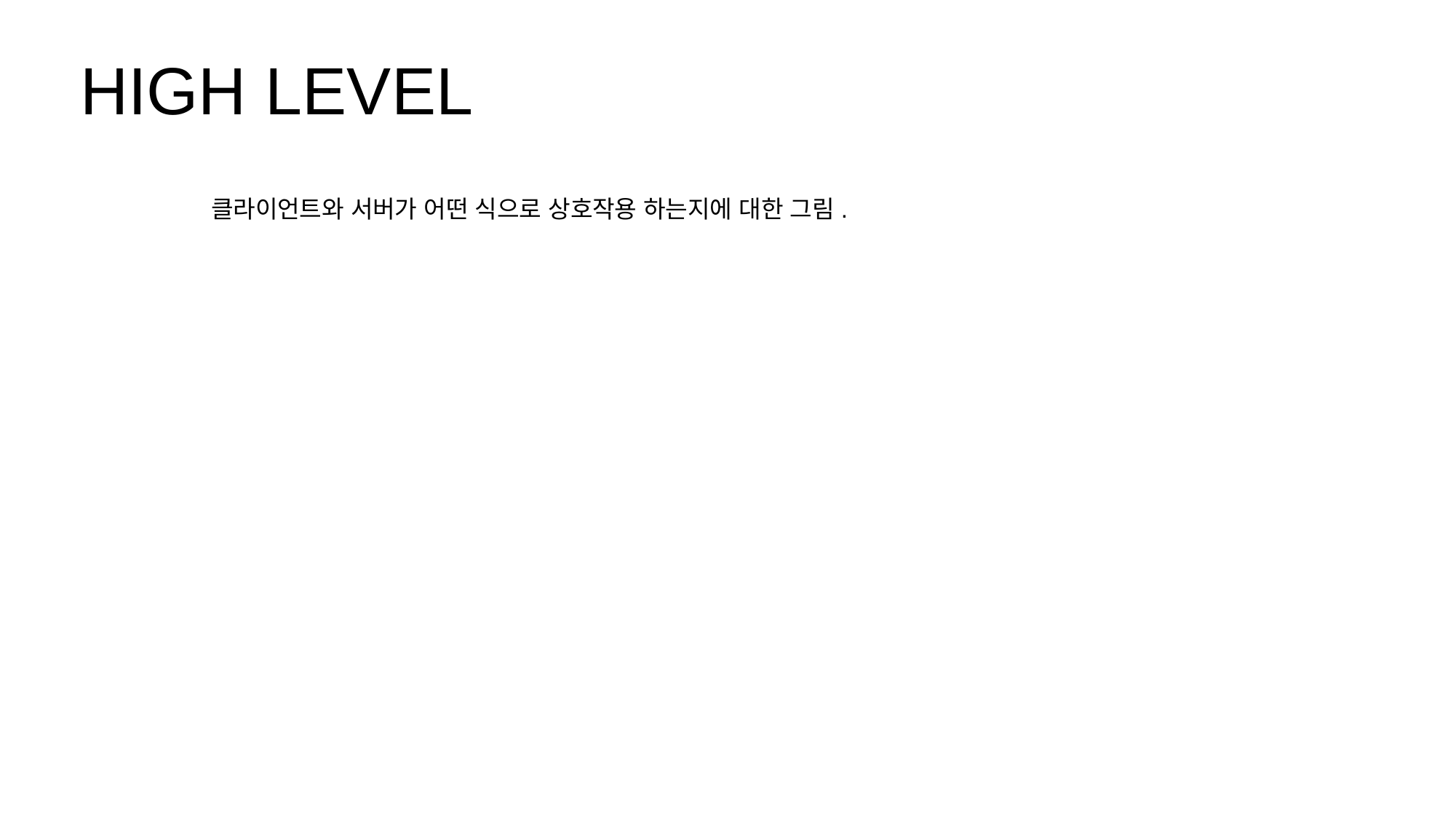

HIGH LEVEL
클라이언트와 서버가 어떤 식으로 상호작용 하는지에 대한 그림.